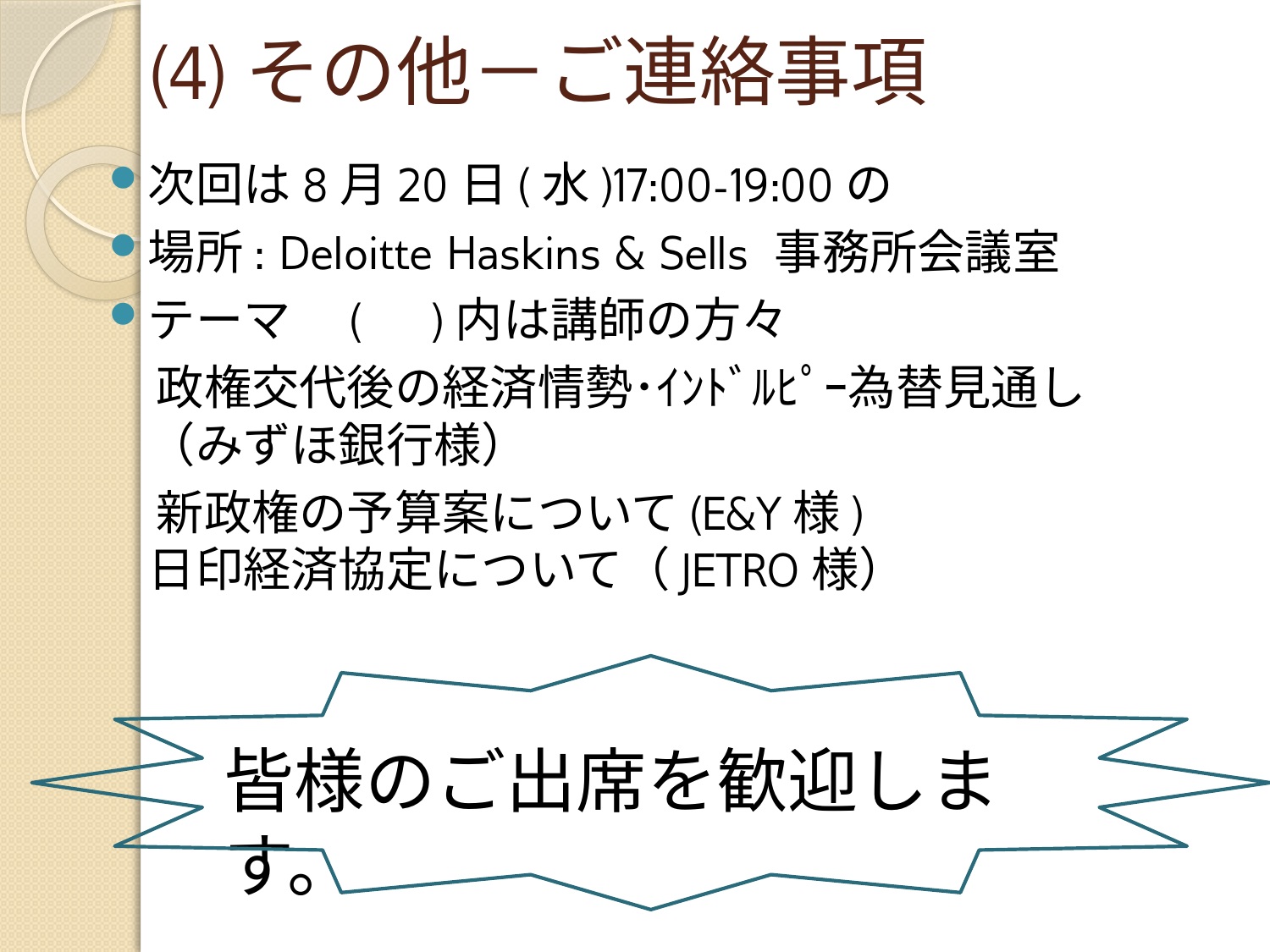

# (4)その他－ご連絡事項
次回は8月20日(水)17:00-19:00の
場所: Deloitte Haskins & Sells 事務所会議室
テーマ　(　)内は講師の方々
　政権交代後の経済情勢･ｲﾝﾄﾞﾙﾋﾟｰ為替見通し
（みずほ銀行様）
　新政権の予算案について(E&Y様)
日印経済協定について（JETRO様）

皆様のご出席を歓迎します。